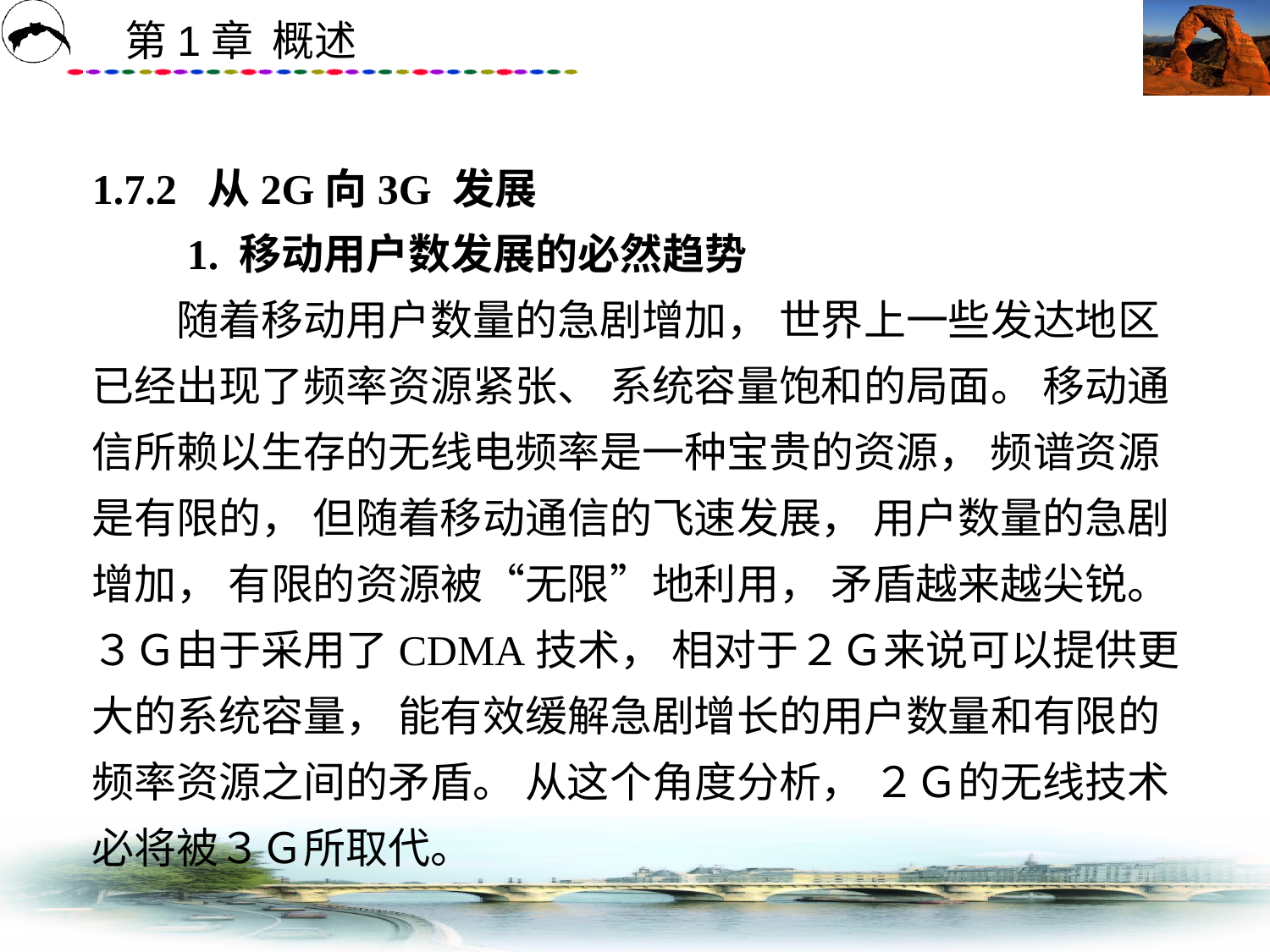

# 1.7.2  从2G向3G 发展 　　1. 移动用户数发展的必然趋势 　　随着移动用户数量的急剧增加， 世界上一些发达地区已经出现了频率资源紧张、 系统容量饱和的局面。 移动通信所赖以生存的无线电频率是一种宝贵的资源， 频谱资源是有限的， 但随着移动通信的飞速发展， 用户数量的急剧增加， 有限的资源被“无限”地利用， 矛盾越来越尖锐。 ３Ｇ由于采用了CDMA技术， 相对于２Ｇ来说可以提供更大的系统容量， 能有效缓解急剧增长的用户数量和有限的频率资源之间的矛盾。 从这个角度分析， ２Ｇ的无线技术必将被３Ｇ所取代。